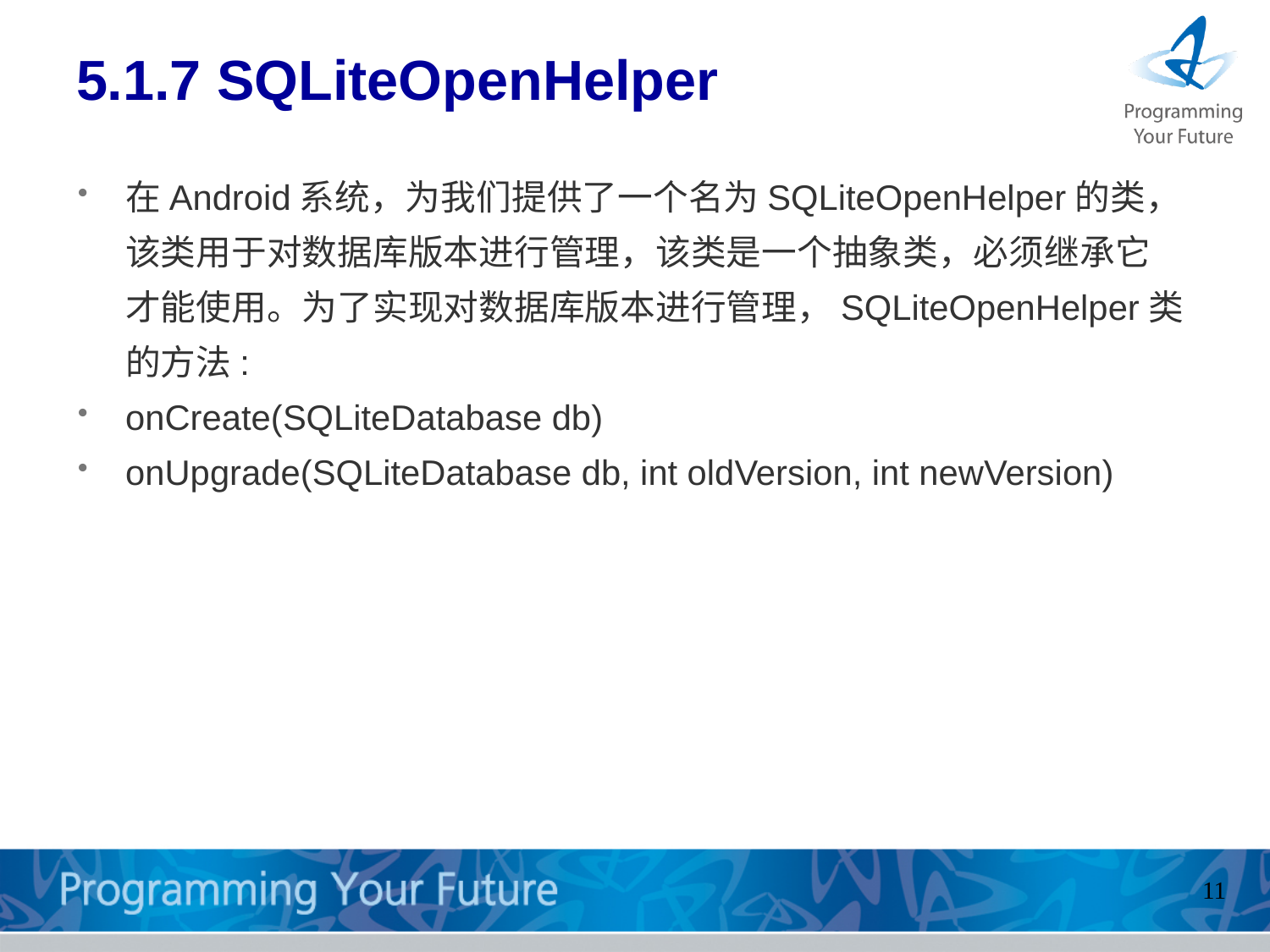

# 5.1.7 SQLiteOpenHelper
在Android系统，为我们提供了一个名为SQLiteOpenHelper的类，该类用于对数据库版本进行管理，该类是一个抽象类，必须继承它才能使用。为了实现对数据库版本进行管理，SQLiteOpenHelper类的方法:
onCreate(SQLiteDatabase db)
onUpgrade(SQLiteDatabase db, int oldVersion, int newVersion)